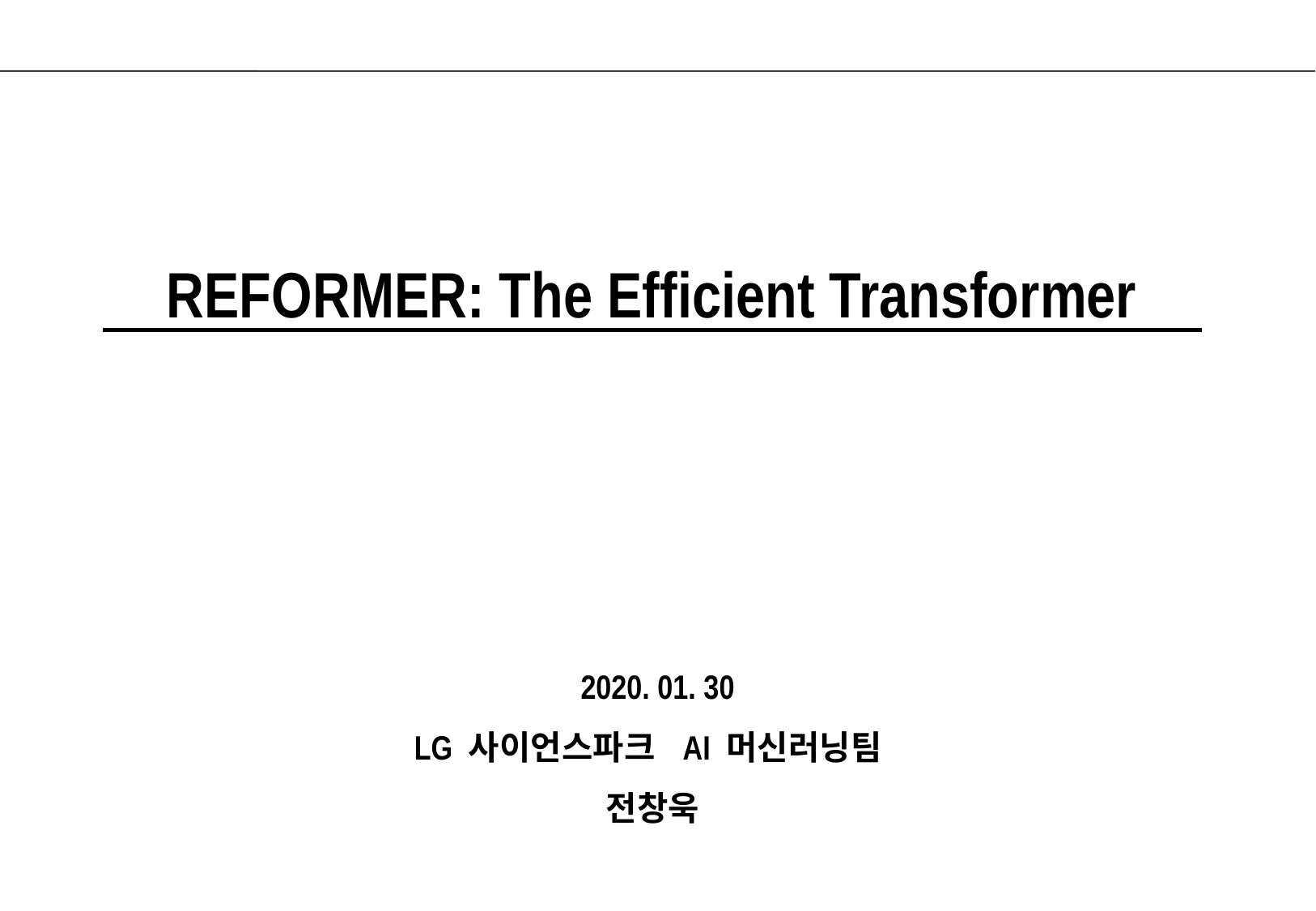

REFORMER: The Efficient Transformer
2020. 01. 30
LG 사이언스파크  AI 머신러닝팀
전창욱